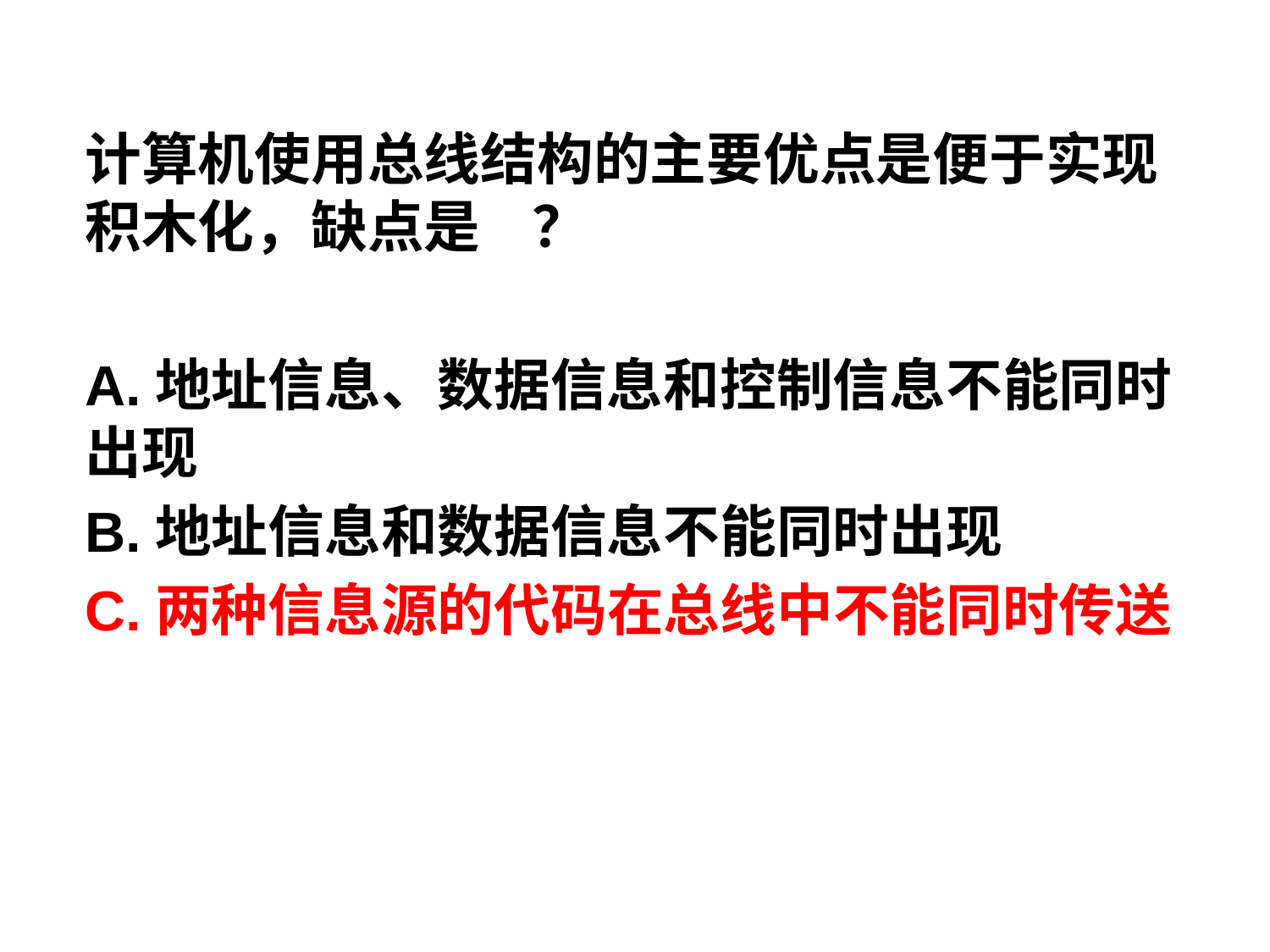

#
计算机使用总线结构的主要优点是便于实现积木化，缺点是    ？

A.地址信息、数据信息和控制信息不能同时出现
B.地址信息和数据信息不能同时出现
C.两种信息源的代码在总线中不能同时传送